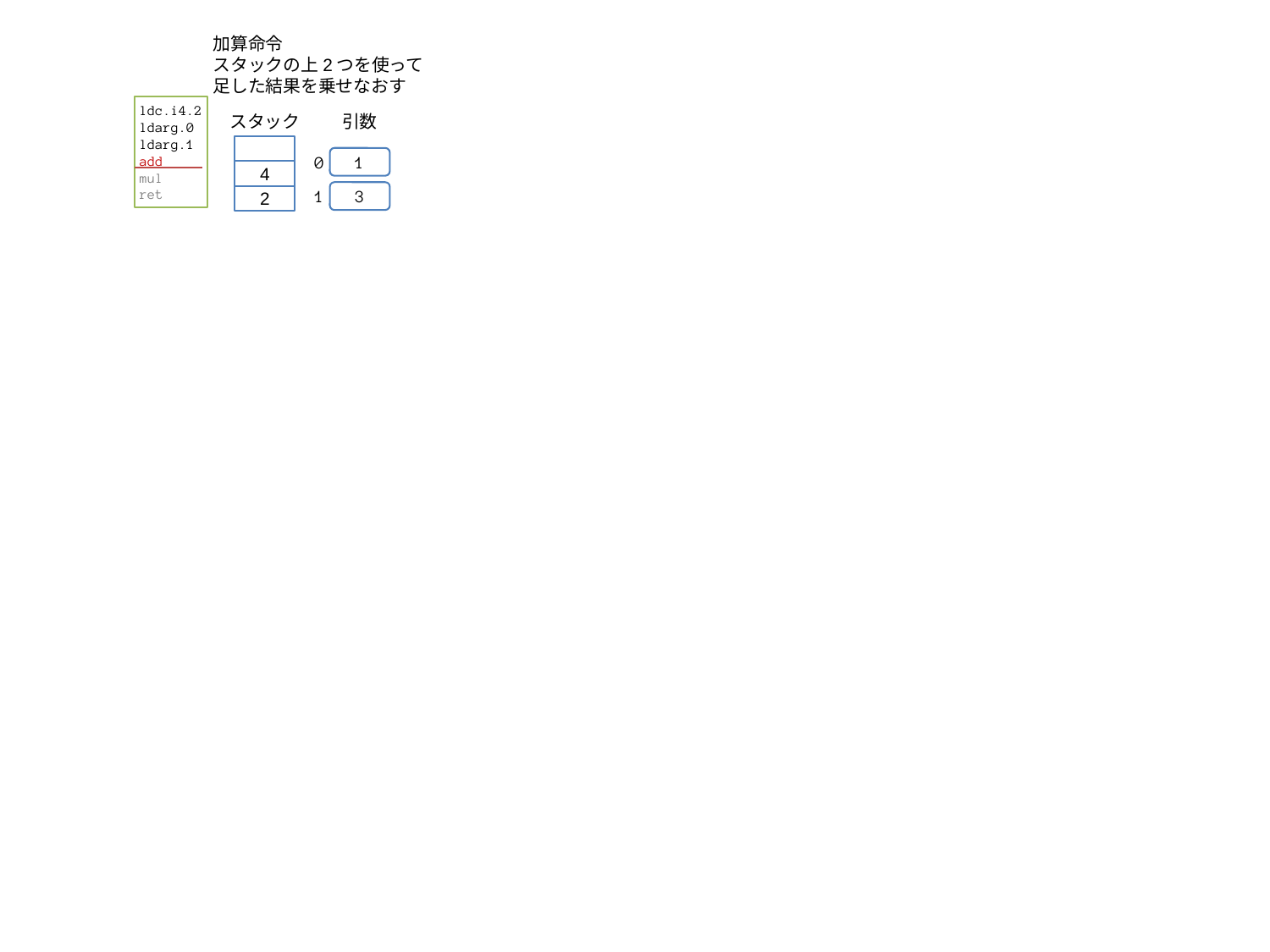

加算命令
スタックの上2つを使って
足した結果を乗せなおす
ldc.i4.2
ldarg.0
ldarg.1
add
mul
ret
スタック
引数

1
0
4
3
1
2